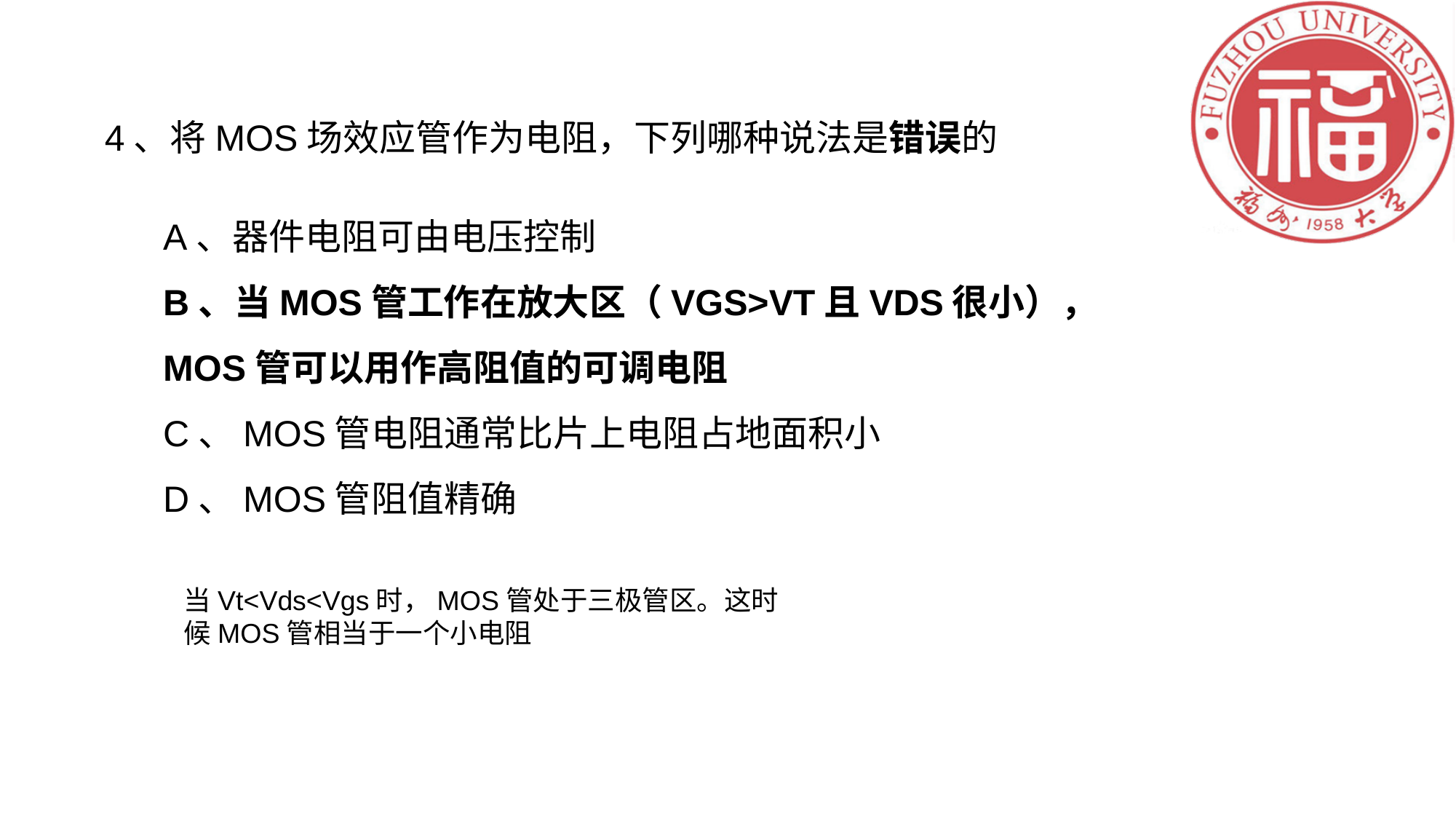

4、将MOS场效应管作为电阻，下列哪种说法是错误的
A、器件电阻可由电压控制
B、当MOS管工作在放大区（VGS>VT且VDS很小），MOS管可以用作高阻值的可调电阻
C、MOS管电阻通常比片上电阻占地面积小
D、MOS管阻值精确
当Vt<Vds<Vgs时，MOS管处于三极管区。这时候MOS管相当于一个小电阻